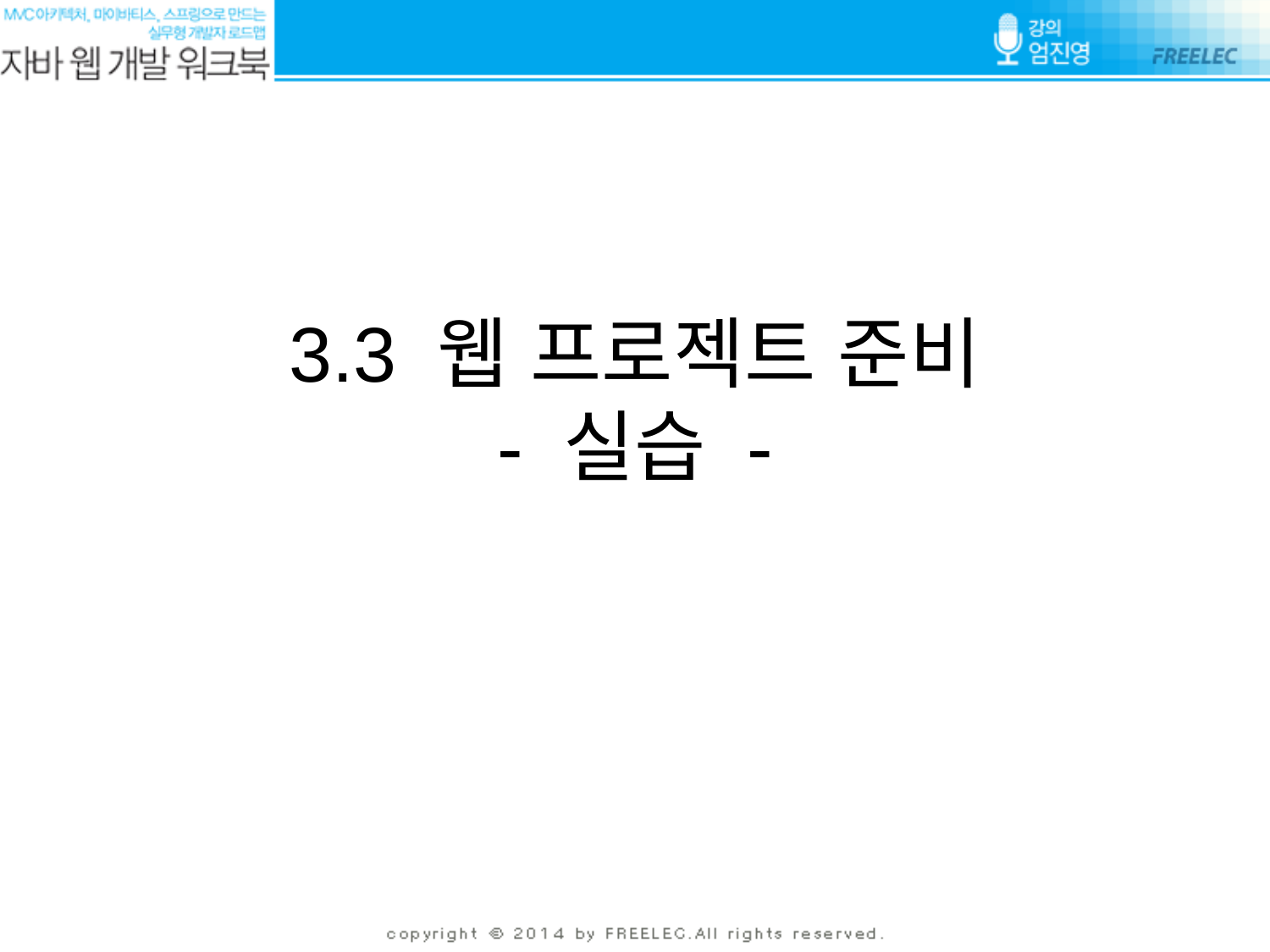

# 3.3 웹 프로젝트 준비 - 실습 -